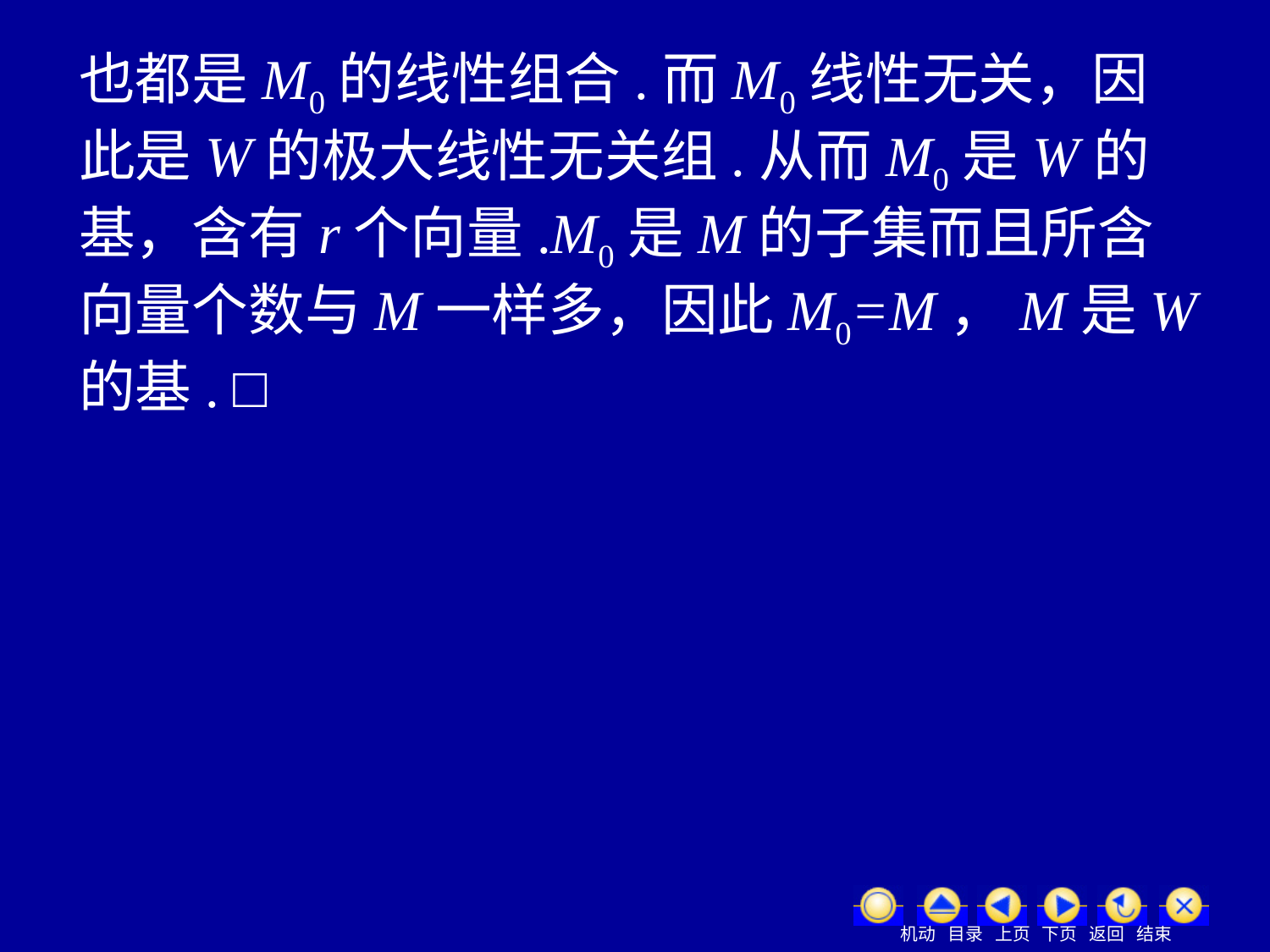

也都是M0的线性组合.而M0线性无关，因此是W的极大线性无关组.从而M0是W的基，含有r个向量.M0是M的子集而且所含向量个数与M一样多，因此M0=M，M是W的基. □